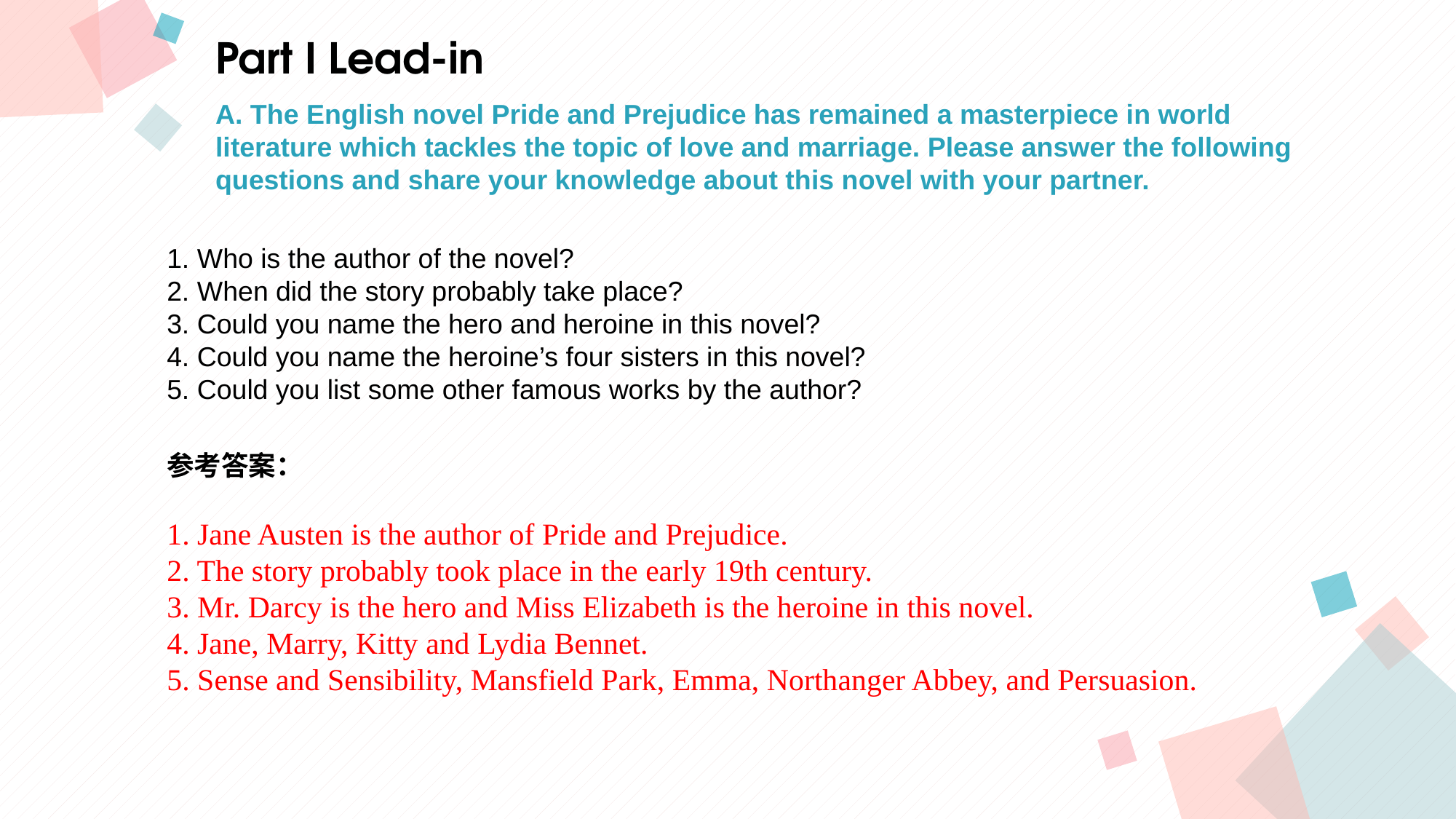

Part I Lead-in
A. The English novel Pride and Prejudice has remained a masterpiece in world
literature which tackles the topic of love and marriage. Please answer the following questions and share your knowledge about this novel with your partner.
1. Who is the author of the novel?
2. When did the story probably take place?
3. Could you name the hero and heroine in this novel?
4. Could you name the heroine’s four sisters in this novel?
5. Could you list some other famous works by the author?
参考答案：

1. Jane Austen is the author of Pride and Prejudice.
2. The story probably took place in the early 19th century.
3. Mr. Darcy is the hero and Miss Elizabeth is the heroine in this novel.
4. Jane, Marry, Kitty and Lydia Bennet.
5. Sense and Sensibility, Mansfield Park, Emma, Northanger Abbey, and Persuasion.